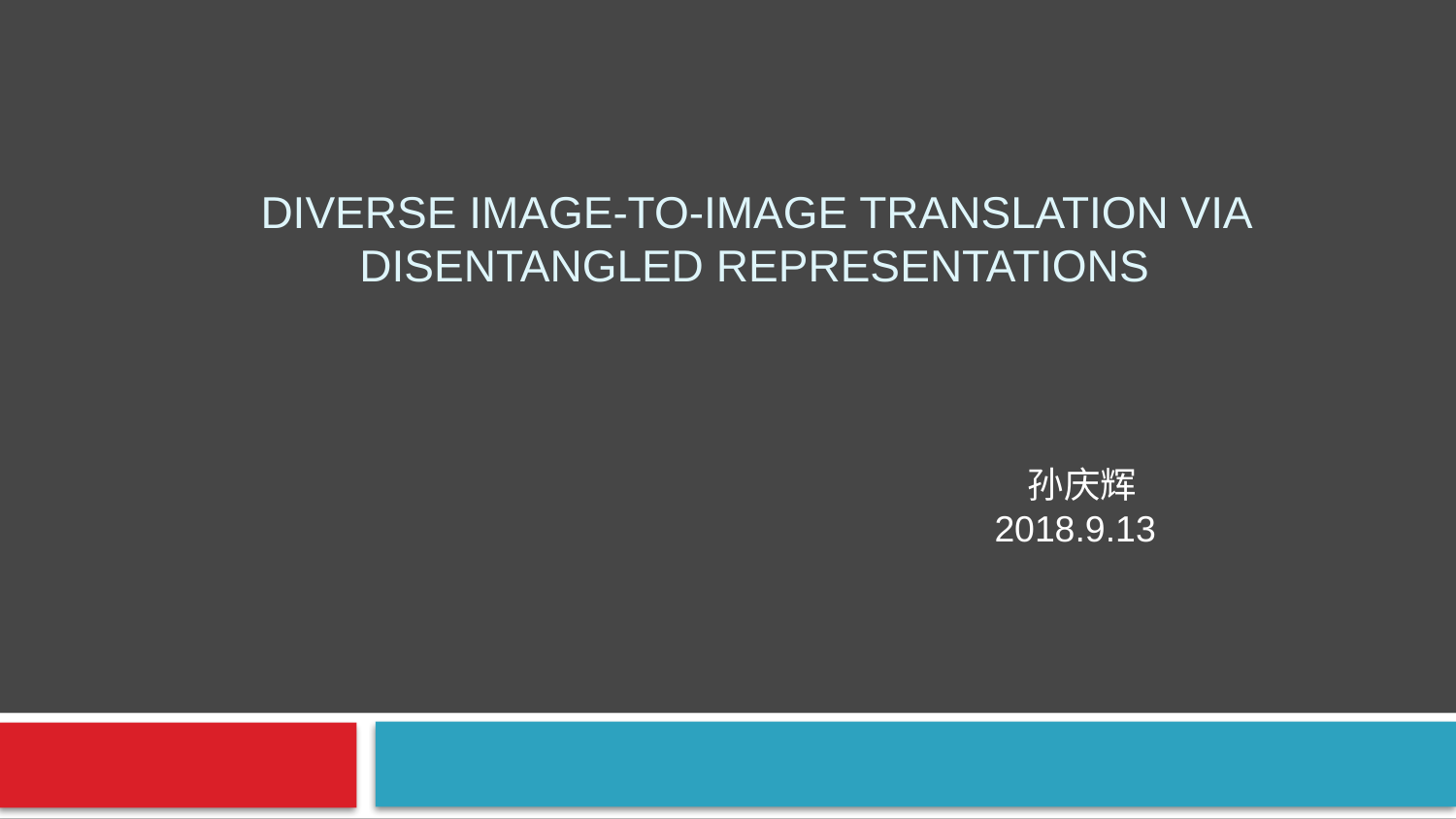

# Diverse Image-to-Image Translation via Disentangled Representations
   孙庆辉
2018.9.13